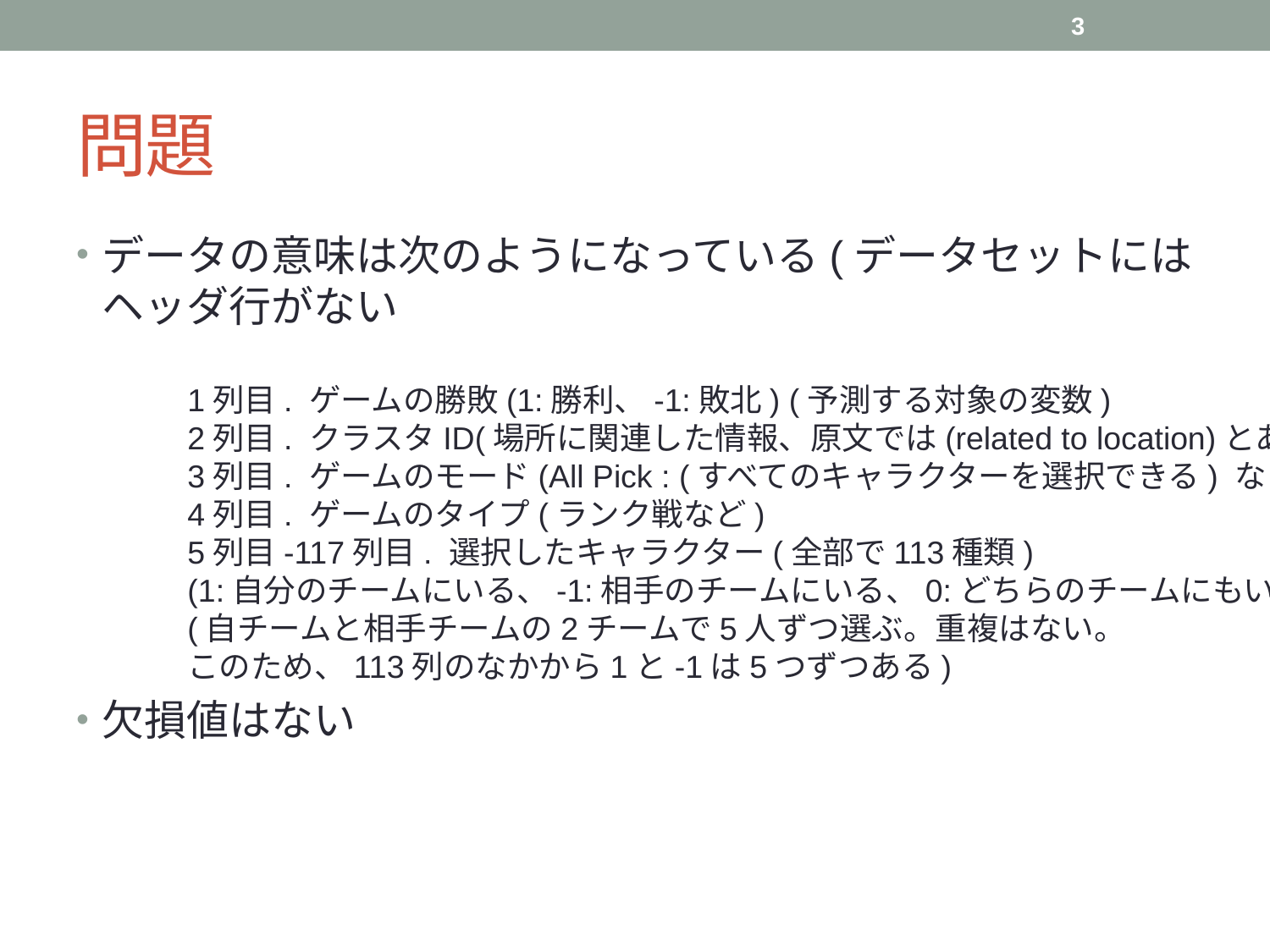

3
# 問題
データの意味は次のようになっている(データセットにはヘッダ行がない

欠損値はない
1列目. ゲームの勝敗(1:勝利、-1:敗北) (予測する対象の変数)
2列目. クラスタID(場所に関連した情報、原文では(related to location)とある)
3列目. ゲームのモード(All Pick : (すべてのキャラクターを選択できる) など)
4列目. ゲームのタイプ(ランク戦など)
5列目-117列目. 選択したキャラクター(全部で113種類)
(1:自分のチームにいる、-1:相手のチームにいる、0:どちらのチームにもいない)、
(自チームと相手チームの2チームで5人ずつ選ぶ。重複はない。
このため、113列のなかから1と-1は5つずつある)